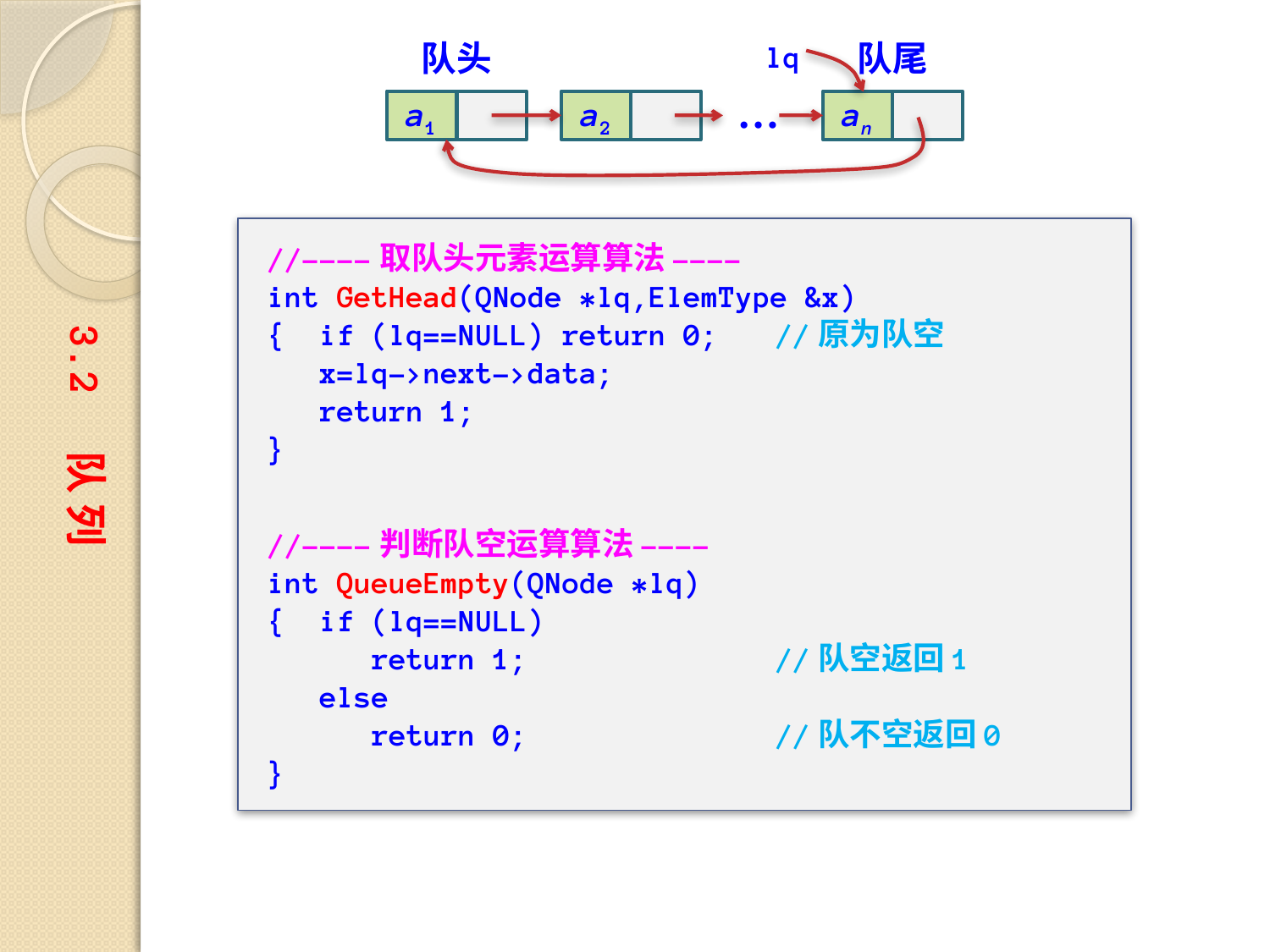

队头
lq
队尾

…
a1

a2

an

//----取队头元素运算算法----
int GetHead(QNode *lq,ElemType &x)
{  if (lq==NULL) return 0;	//原为队空
   x=lq->next->data;
   return 1;
}
//----判断队空运算算法----
int QueueEmpty(QNode *lq)
{  if (lq==NULL)
      return 1;		//队空返回1
   else
      return 0;		//队不空返回0
}
3.2  队 列